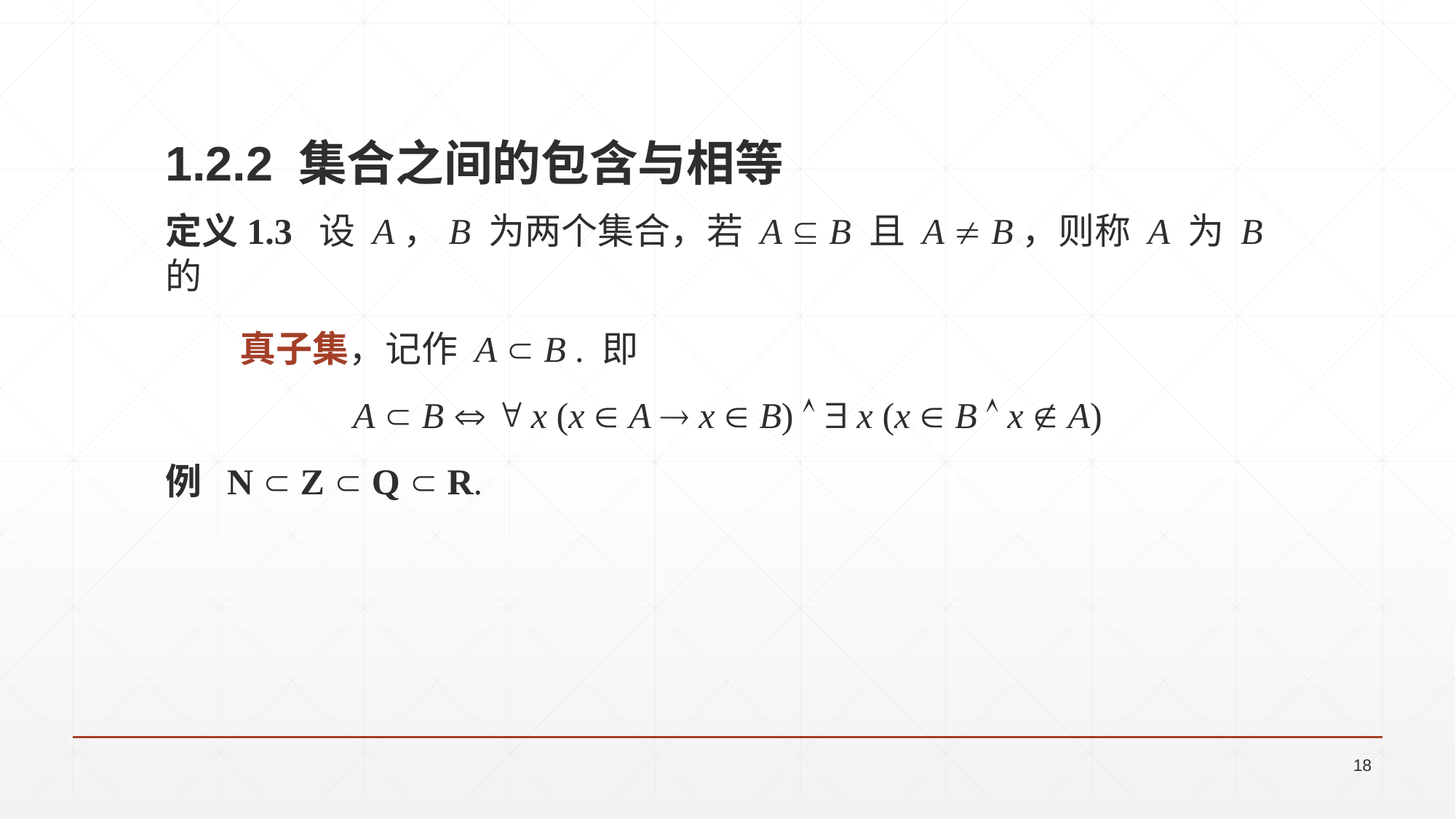

1.2.2 集合之间的包含与相等
定义1.3  设 A，B 为两个集合，若 A ⊆ B 且 A ≠ B，则称 A 为 B 的
        真子集，记作 A ⊂ B . 即
A ⊂ B ⇔ ∀ x (x ∈ A → x ∈ B) ∧ ∃ x (x ∈ B ∧ x ∉ A)
例  N ⊂ Z ⊂ Q ⊂ R.

18